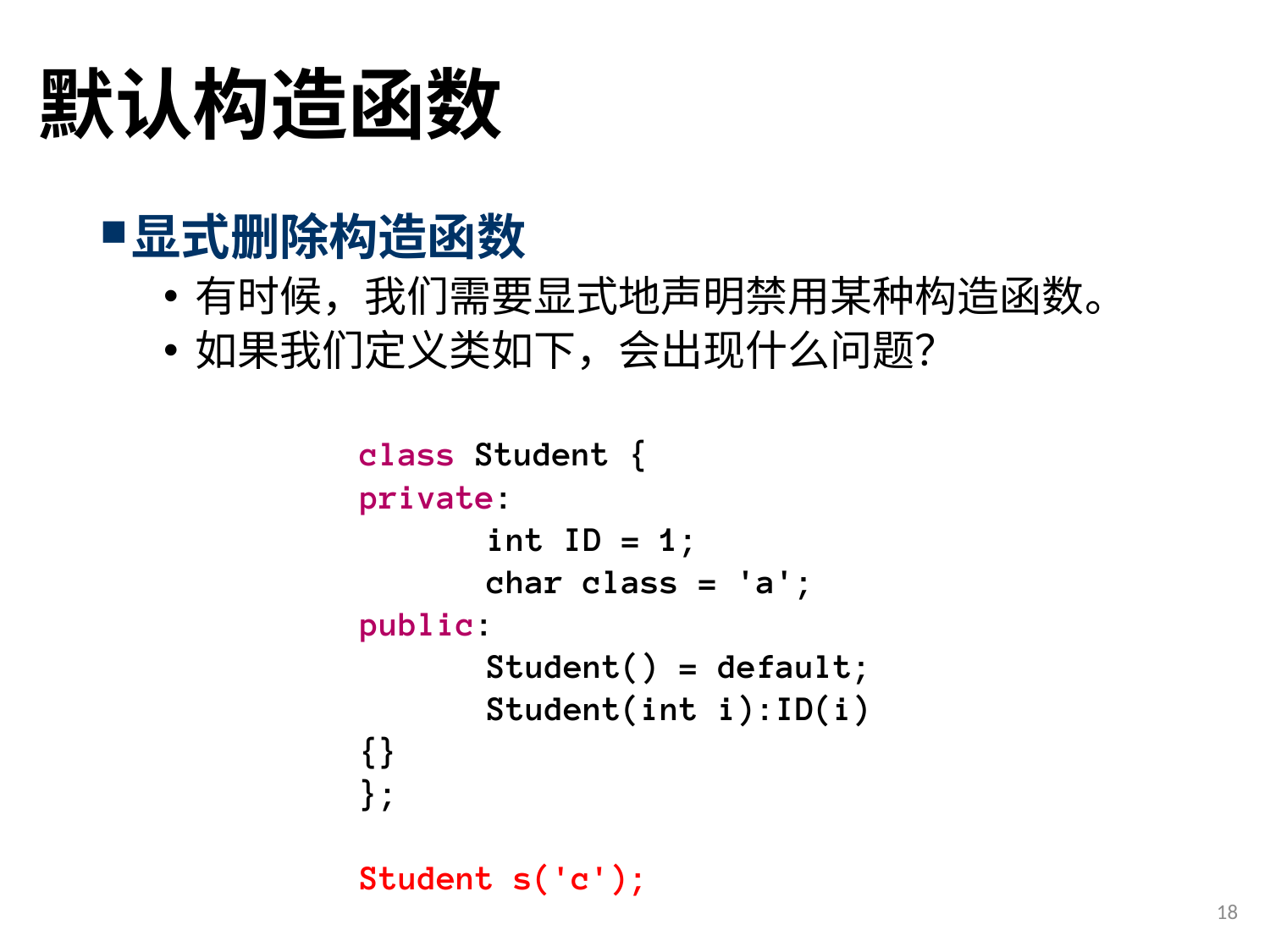

# 默认构造函数
显式删除构造函数
有时候，我们需要显式地声明禁用某种构造函数。
如果我们定义类如下，会出现什么问题？

class Student {
private:
	int ID = 1;
	char class = 'a';
public:
	Student() = default;
	Student(int i):ID(i) {}
};

Student s('c');
18